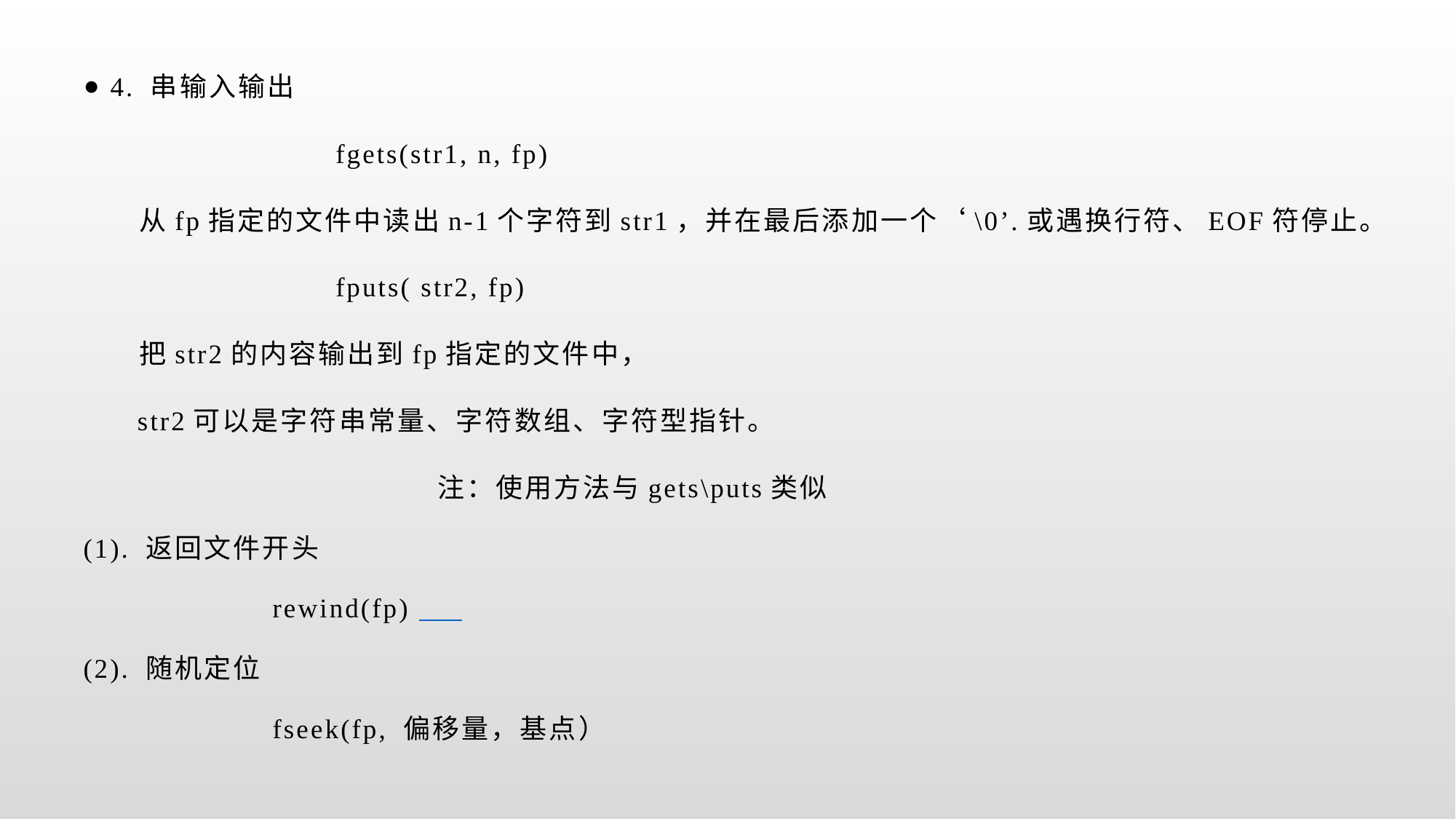

4. 串输入输出
                            fgets(str1, n, fp)
      从fp指定的文件中读出n-1个字符到str1，并在最后添加一个‘\0’.或遇换行符、EOF符停止。
                            fputs( str2, fp)
      把str2的内容输出到fp指定的文件中，
      str2可以是字符串常量、字符数组、字符型指针。
                                          注：使用方法与gets\puts类似
(1). 返回文件开头
                     rewind(fp)
(2). 随机定位
                     fseek(fp, 偏移量，基点）